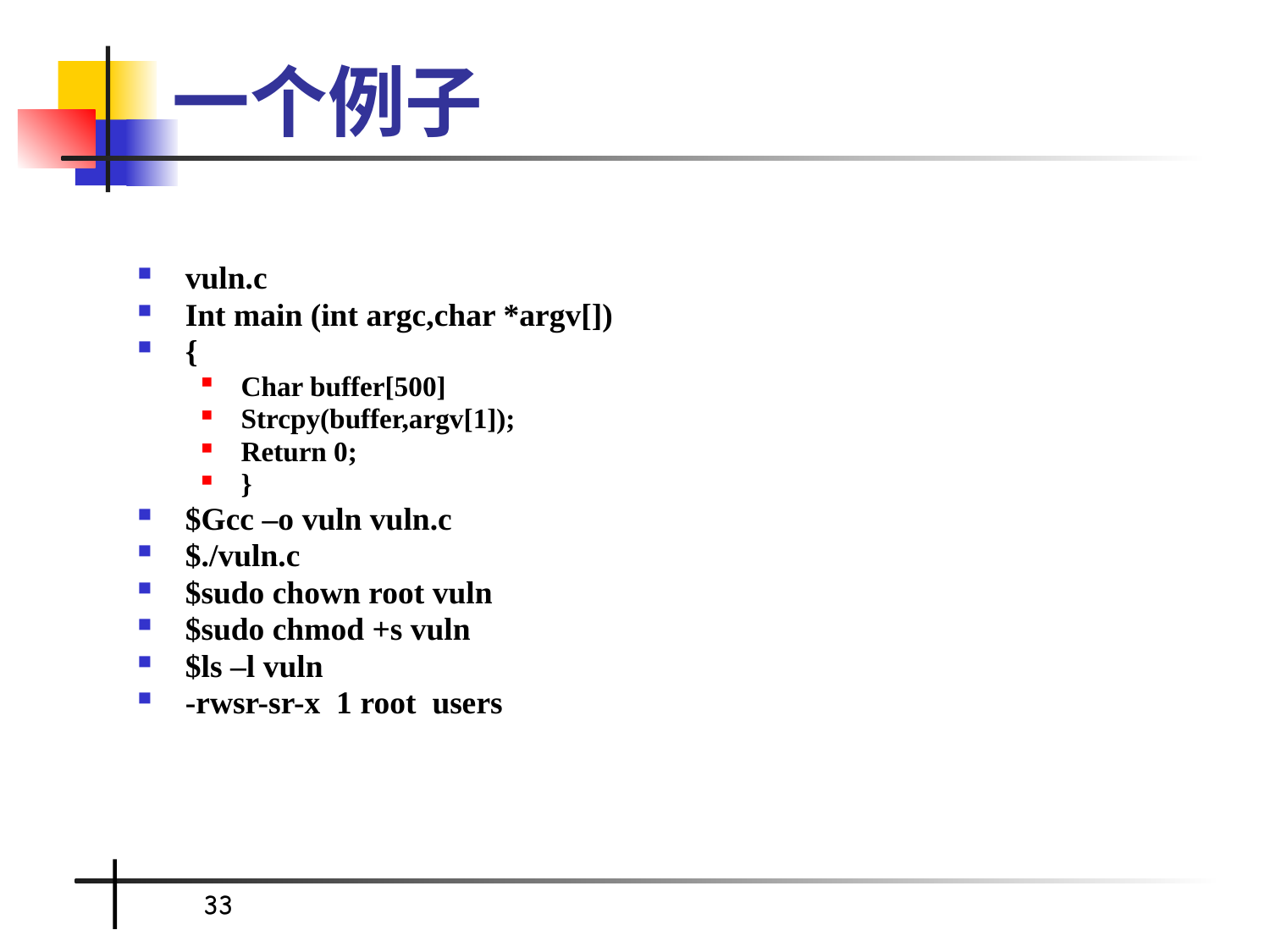

# 一个例子
vuln.c
Int main (int argc,char *argv[])
{
Char buffer[500]
Strcpy(buffer,argv[1]);
Return 0;
}
$Gcc –o vuln vuln.c
$./vuln.c
$sudo chown root vuln
$sudo chmod +s vuln
$ls –l vuln
-rwsr-sr-x  1 root  users
33